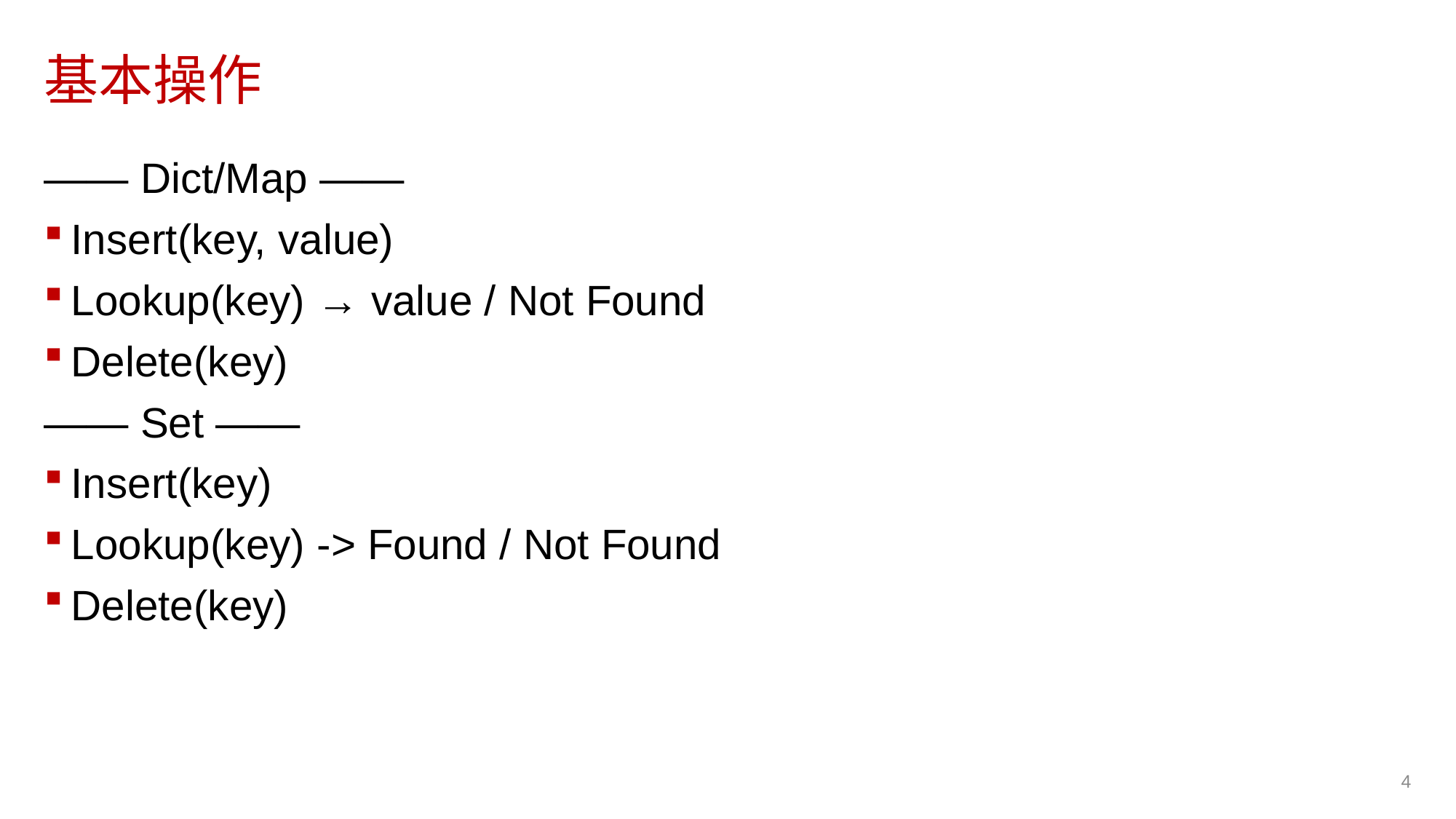

# 基本操作
—— Dict/Map ——
Insert(key, value)
Lookup(key) → value / Not Found
Delete(key)
—— Set ——
Insert(key)
Lookup(key) -> Found / Not Found
Delete(key)

4